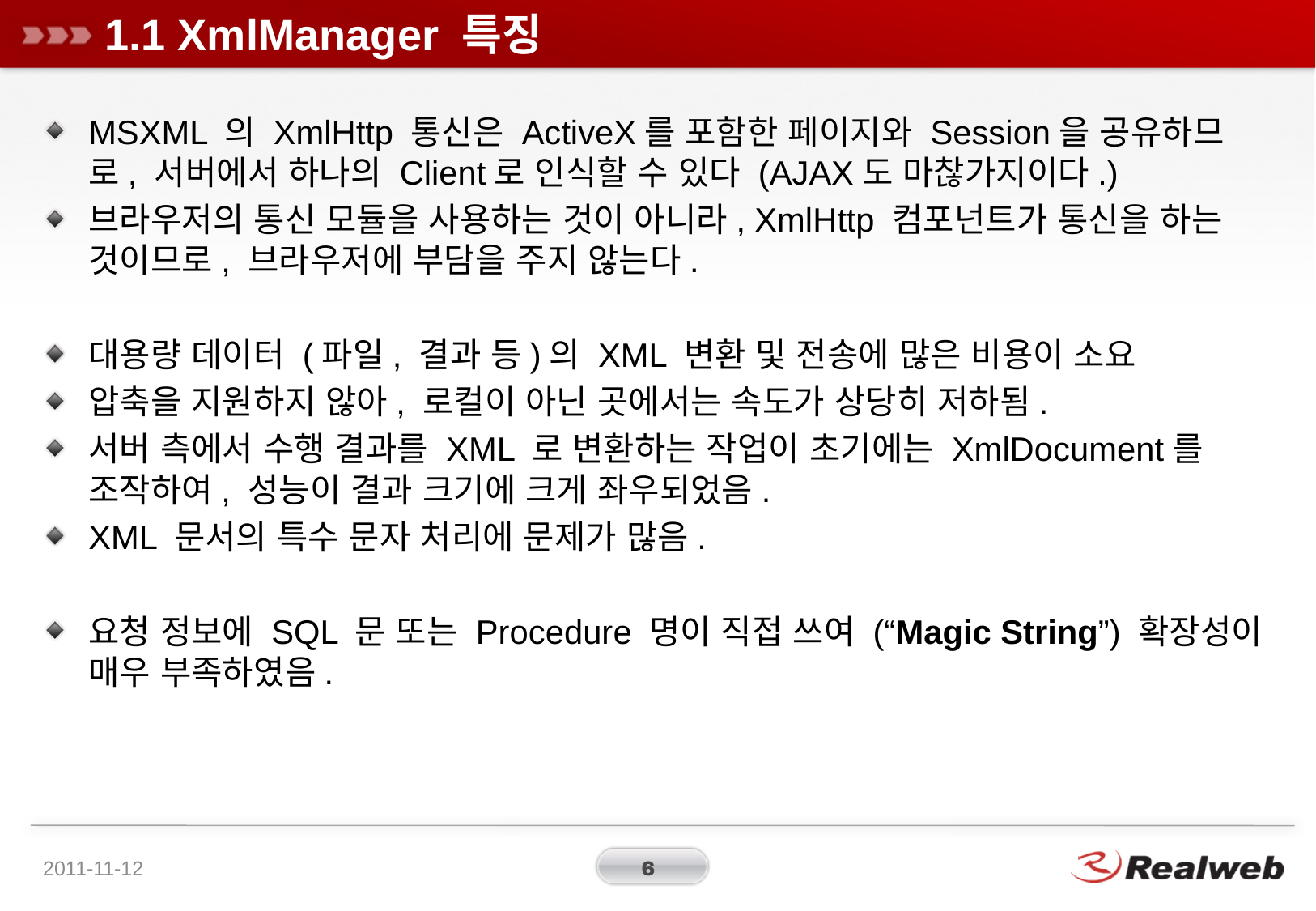

# 1.1 XmlManager 특징
MSXML 의 XmlHttp 통신은 ActiveX를 포함한 페이지와 Session을 공유하므로, 서버에서 하나의 Client로 인식할 수 있다 (AJAX도 마찮가지이다.)
브라우저의 통신 모듈을 사용하는 것이 아니라, XmlHttp 컴포넌트가 통신을 하는 것이므로, 브라우저에 부담을 주지 않는다.

대용량 데이터 (파일, 결과 등)의 XML 변환 및 전송에 많은 비용이 소요
압축을 지원하지 않아, 로컬이 아닌 곳에서는 속도가 상당히 저하됨.
서버 측에서 수행 결과를 XML 로 변환하는 작업이 초기에는 XmlDocument를 조작하여, 성능이 결과 크기에 크게 좌우되었음.
XML 문서의 특수 문자 처리에 문제가 많음.

요청 정보에 SQL 문 또는 Procedure 명이 직접 쓰여 (“Magic String”) 확장성이 매우 부족하였음.
2011-11-12
6